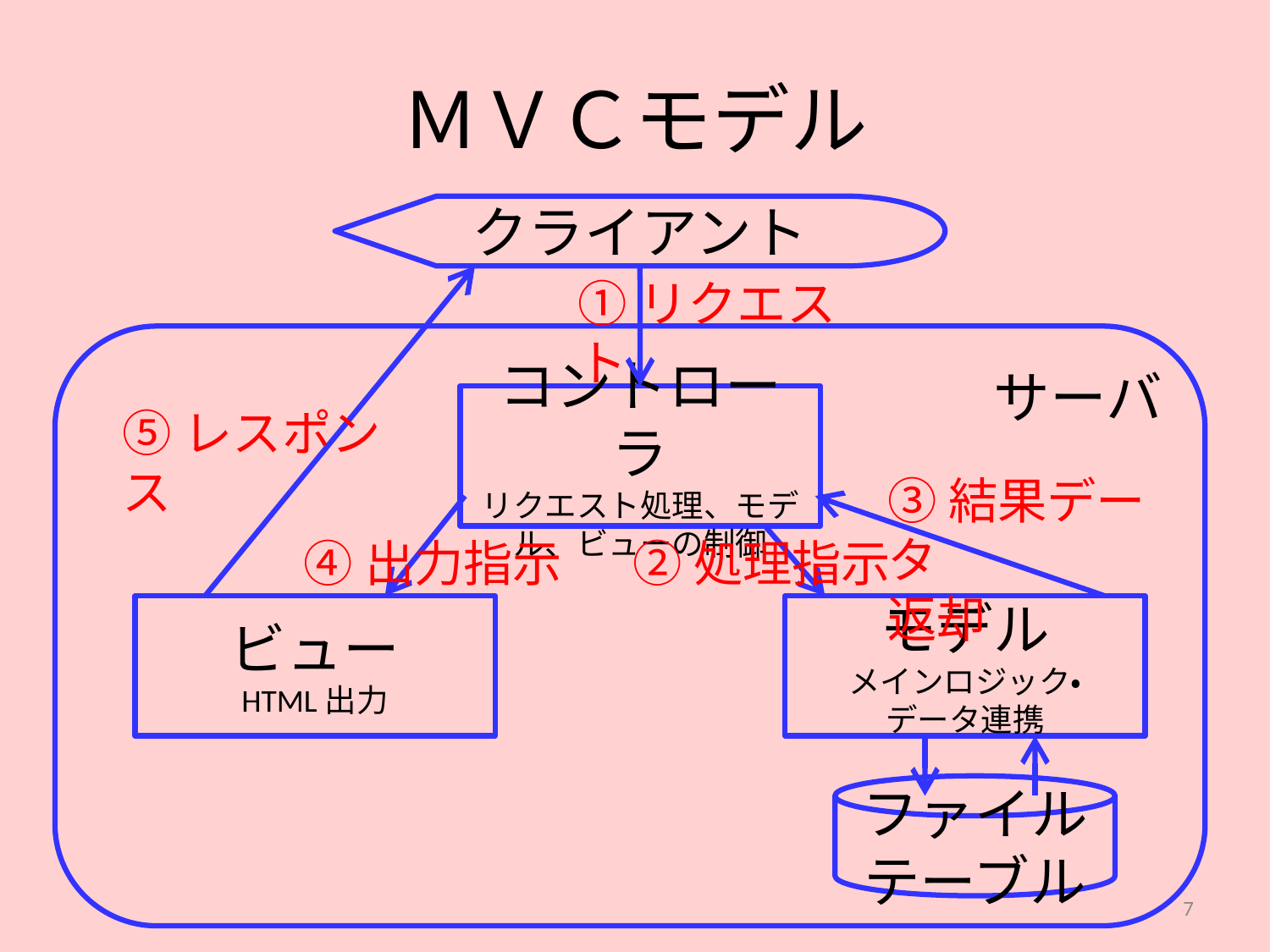

# ＭＶＣモデル
クライアント
①リクエスト
サーバ
コントローラ
リクエスト処理、モデル、ビューの制御
⑤レスポンス
③結果データ
返却
④出力指示
②処理指示
ビュー
HTML出力
モデル
メインロジック・
データ連携
ファイル
テーブル
7